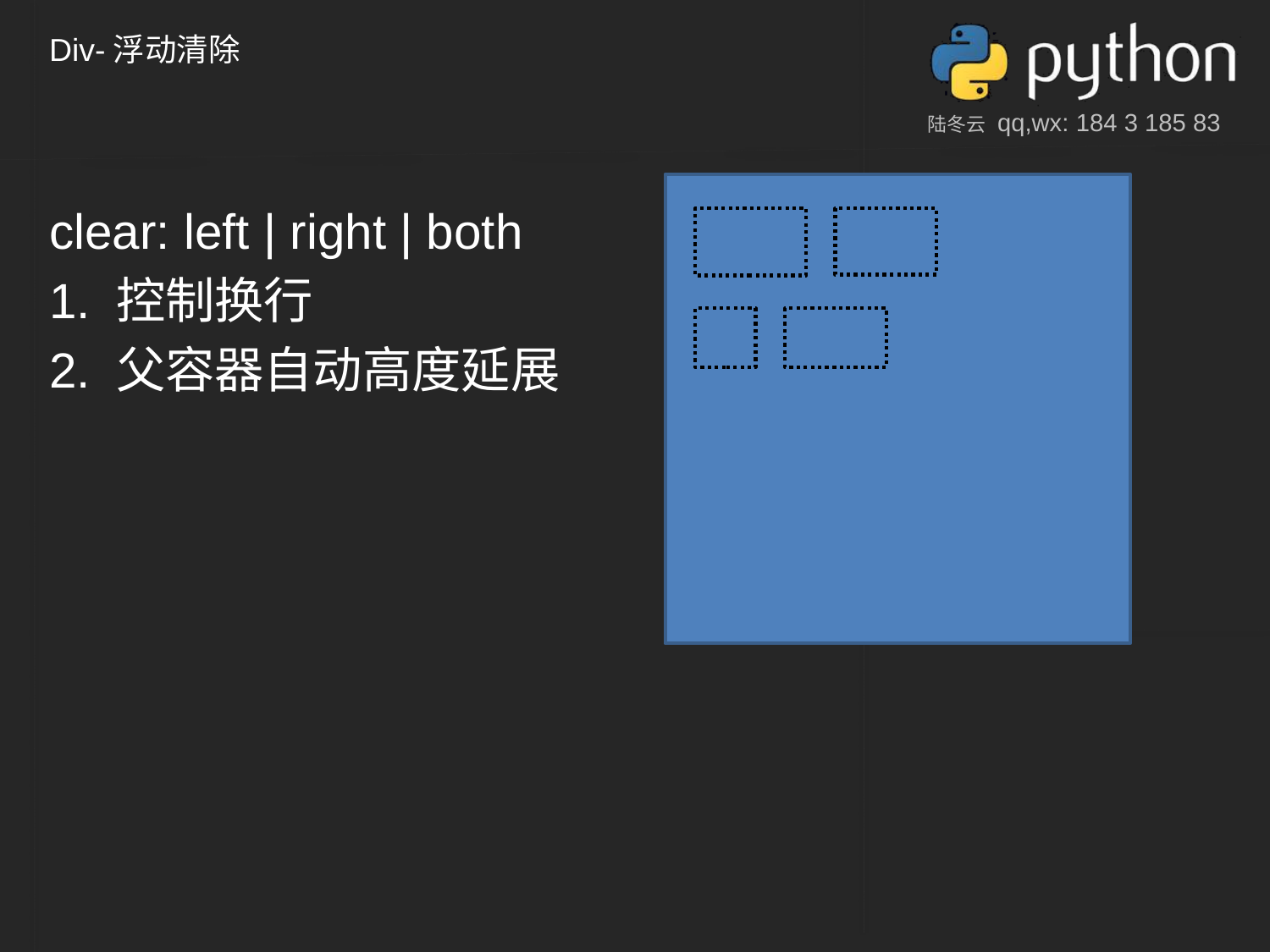

Div-浮动清除

clear: left | right | both
1. 控制换行
2. 父容器自动高度延展